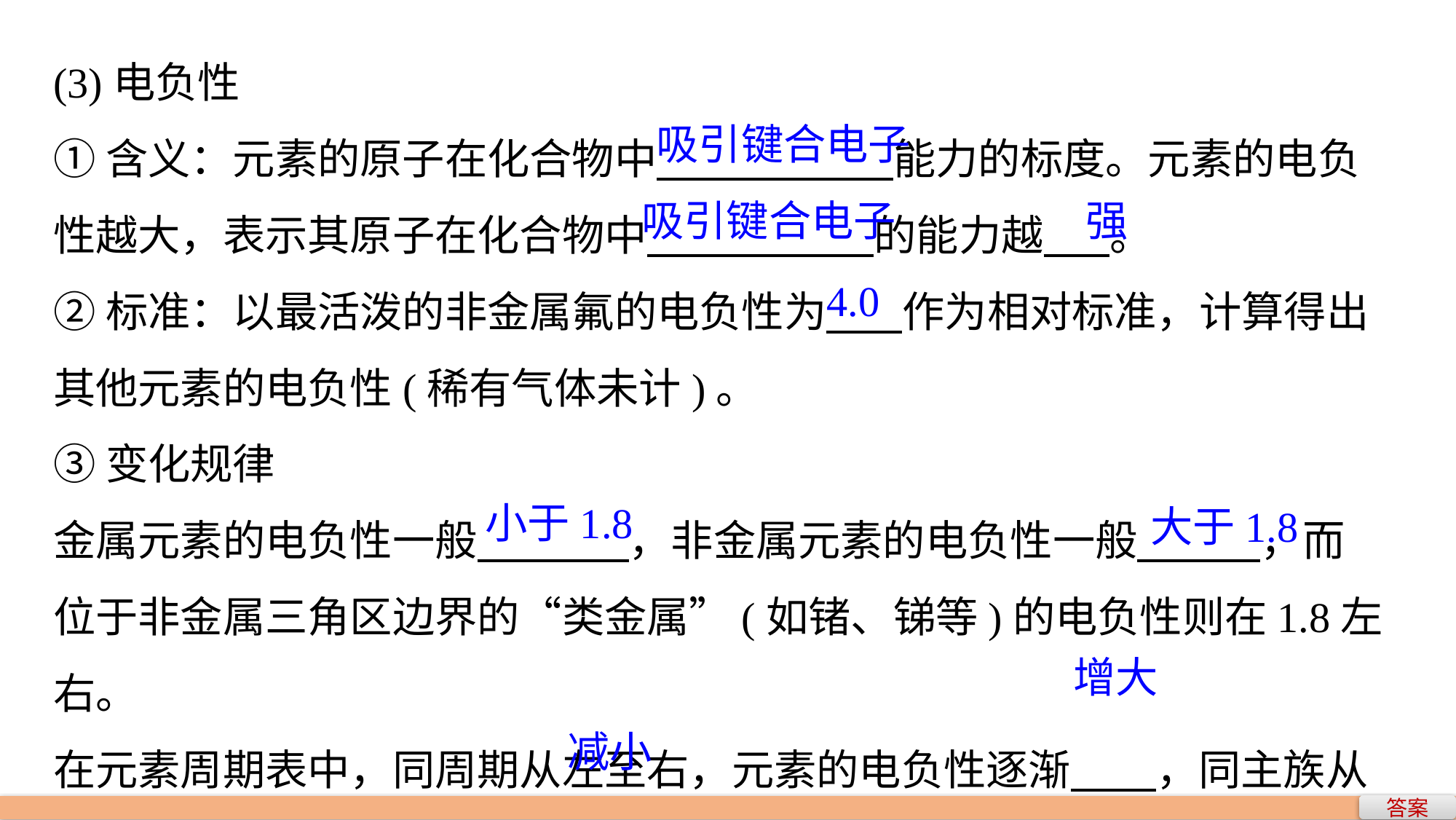

(3)电负性
①含义：元素的原子在化合物中                         能力的标度。元素的电负性越大，表示其原子在化合物中                        的能力越       。
②标准：以最活泼的非金属氟的电负性为        作为相对标准，计算得出其他元素的电负性(稀有气体未计)。
③变化规律
金属元素的电负性一般                ，非金属元素的电负性一般             ，而位于非金属三角区边界的“类金属”(如锗、锑等)的电负性则在1.8左右。
在元素周期表中，同周期从左至右，元素的电负性逐渐         ，同主族从上至下，元素的电负性逐渐          。
吸引键合电子
吸引键合电子
强
4.0
小于1.8
大于1.8
增大
减小
答案